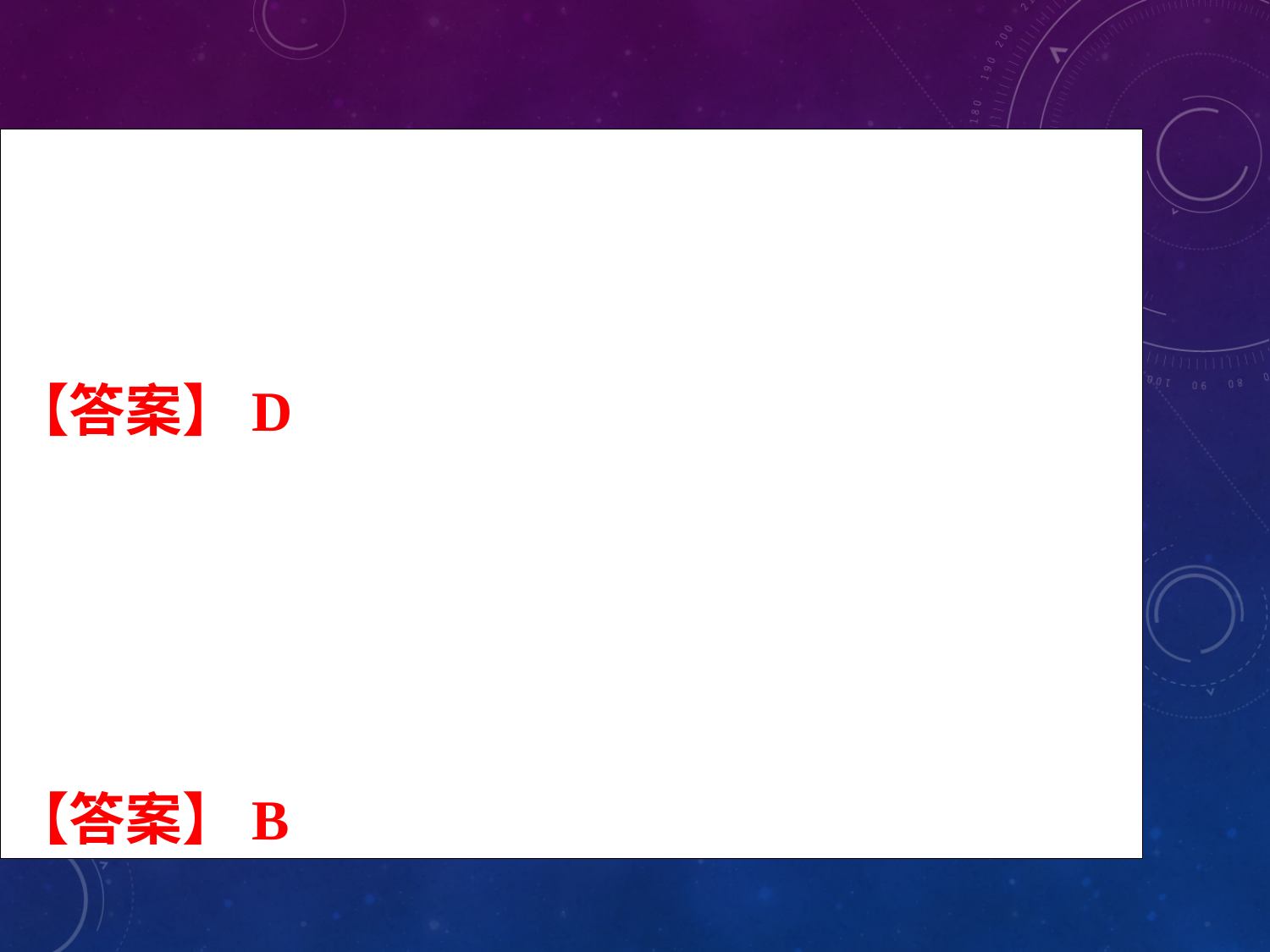

3. The traffic is heavy these days. I ____ arrive a bit late, so could you save me a place?
A. can 	B. must 	C. need 	D. might
【答案】D

4. You ____ pay me now; I can easily wait till next week for the money.
A. need	B. needn’t    C. must    D. ought to
【答案】B